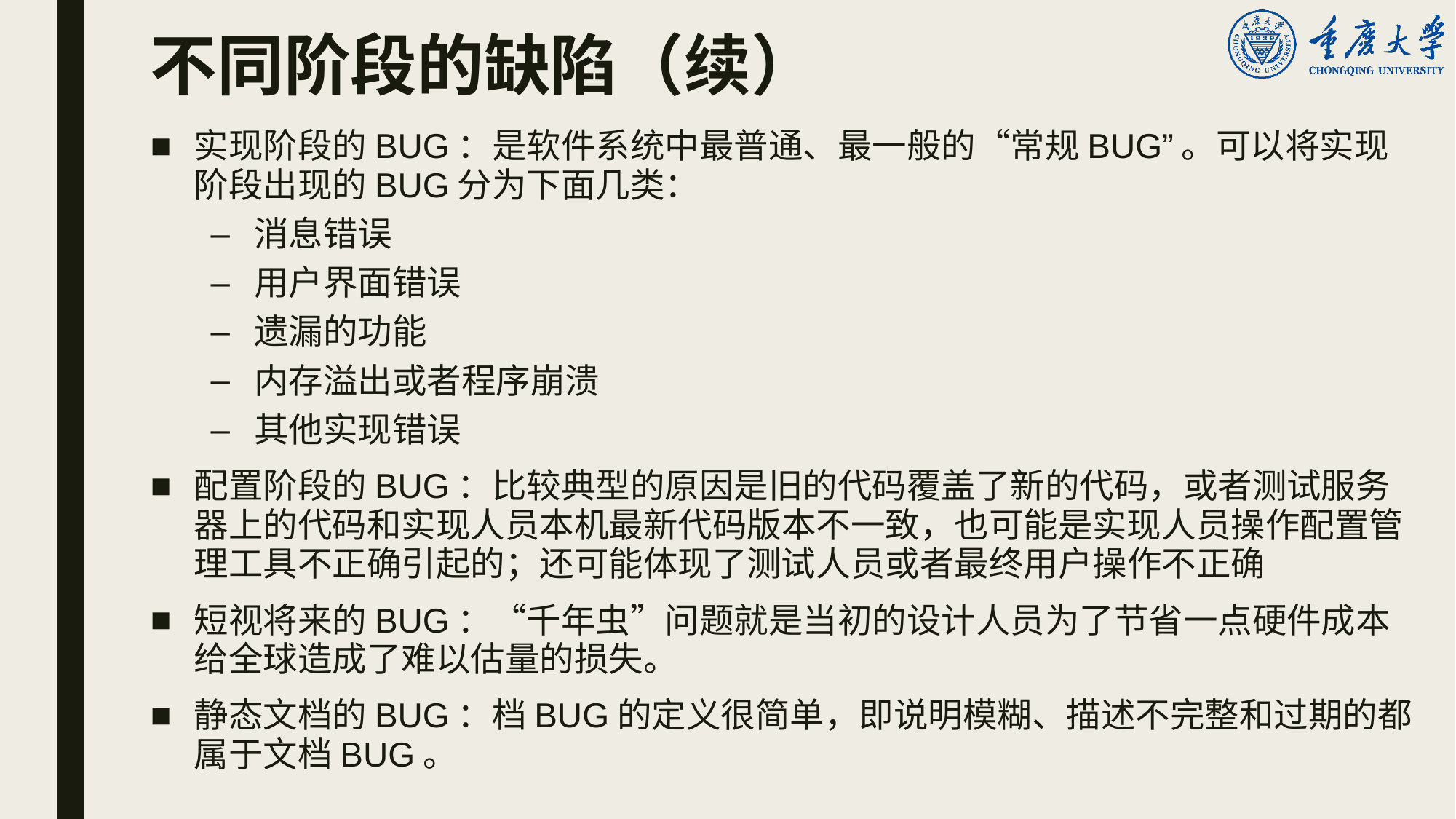

# 不同阶段的缺陷（续）
实现阶段的BUG：是软件系统中最普通、最一般的“常规BUG”。可以将实现阶段出现的BUG分为下面几类：
消息错误
用户界面错误
遗漏的功能
内存溢出或者程序崩溃
其他实现错误
配置阶段的BUG：比较典型的原因是旧的代码覆盖了新的代码，或者测试服务器上的代码和实现人员本机最新代码版本不一致，也可能是实现人员操作配置管理工具不正确引起的；还可能体现了测试人员或者最终用户操作不正确
短视将来的BUG：“千年虫”问题就是当初的设计人员为了节省一点硬件成本给全球造成了难以估量的损失。
静态文档的BUG：档BUG的定义很简单，即说明模糊、描述不完整和过期的都属于文档BUG。